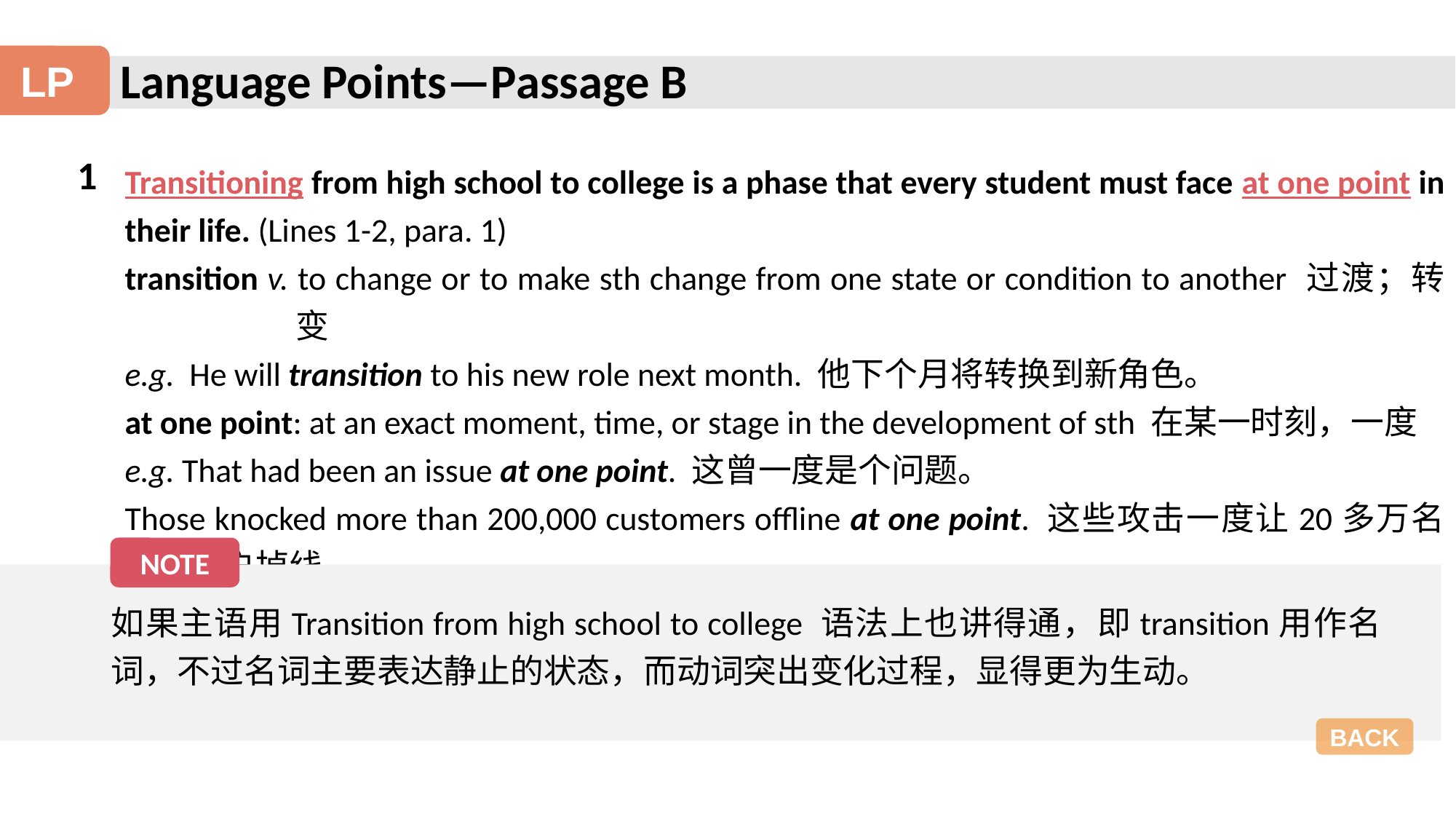

Language Points—Passage B
LP

1
Transitioning from high school to college is a phase that every student must face at one point in their life. (Lines 1-2, para. 1)
transition v. to change or to make sth change from one state or condition to another 过渡；转变
e.g.  He will transition to his new role next month. 他下个月将转换到新角色。
at one point: at an exact moment, time, or stage in the development of sth 在某一时刻，一度
e.g. That had been an issue at one point. 这曾一度是个问题。
Those knocked more than 200,000 customers offline at one point. 这些攻击一度让20多万名用户掉线。

NOTE

如果主语用Transition from high school to college 语法上也讲得通，即transition用作名词，不过名词主要表达静止的状态，而动词突出变化过程，显得更为生动。
BACK